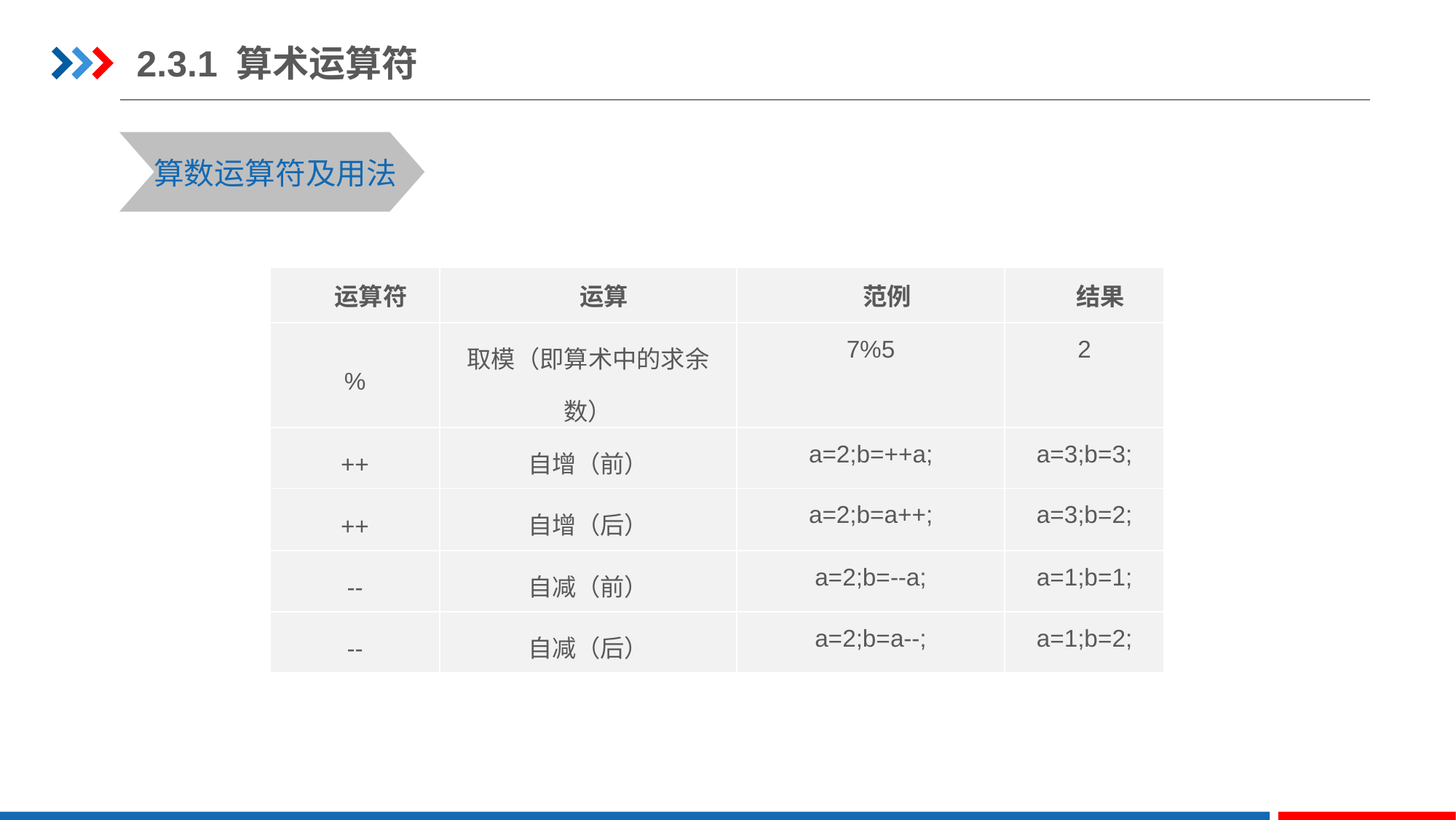

2.3.1 算术运算符

算数运算符及用法
| 运算符 | 运算 | 范例 | 结果 |
| --- | --- | --- | --- |
| % | 取模（即算术中的求余数） | 7%5 | 2 |
| ++ | 自增（前） | a=2;b=++a; | a=3;b=3; |
| ++ | 自增（后） | a=2;b=a++; | a=3;b=2; |
| -- | 自减（前） | a=2;b=--a; | a=1;b=1; |
| -- | 自减（后） | a=2;b=a--; | a=1;b=2; |